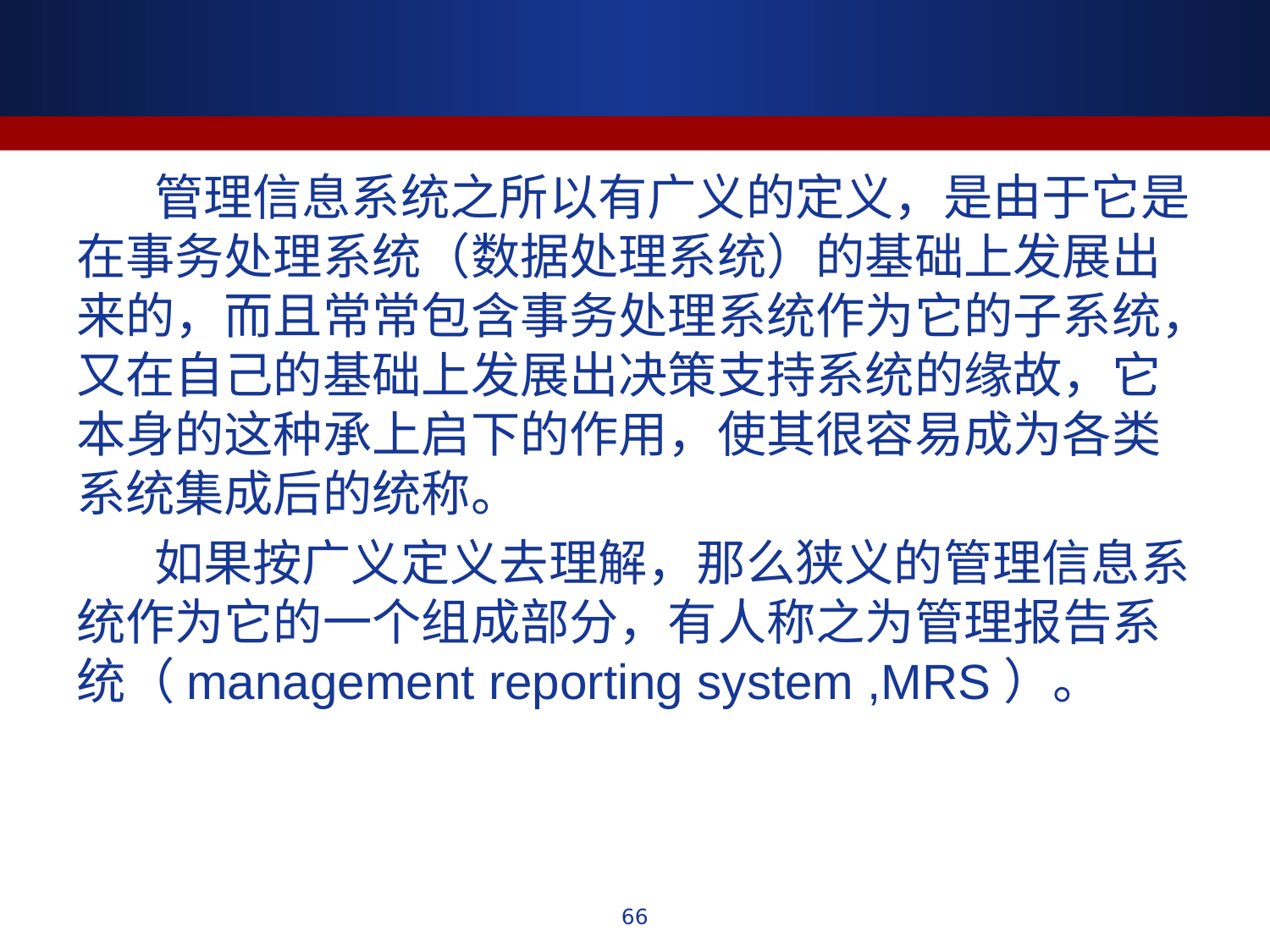

#
      管理信息系统之所以有广义的定义，是由于它是在事务处理系统（数据处理系统）的基础上发展出来的，而且常常包含事务处理系统作为它的子系统，又在自己的基础上发展出决策支持系统的缘故，它本身的这种承上启下的作用，使其很容易成为各类系统集成后的统称。
      如果按广义定义去理解，那么狭义的管理信息系统作为它的一个组成部分，有人称之为管理报告系统（management reporting system ,MRS）。

66